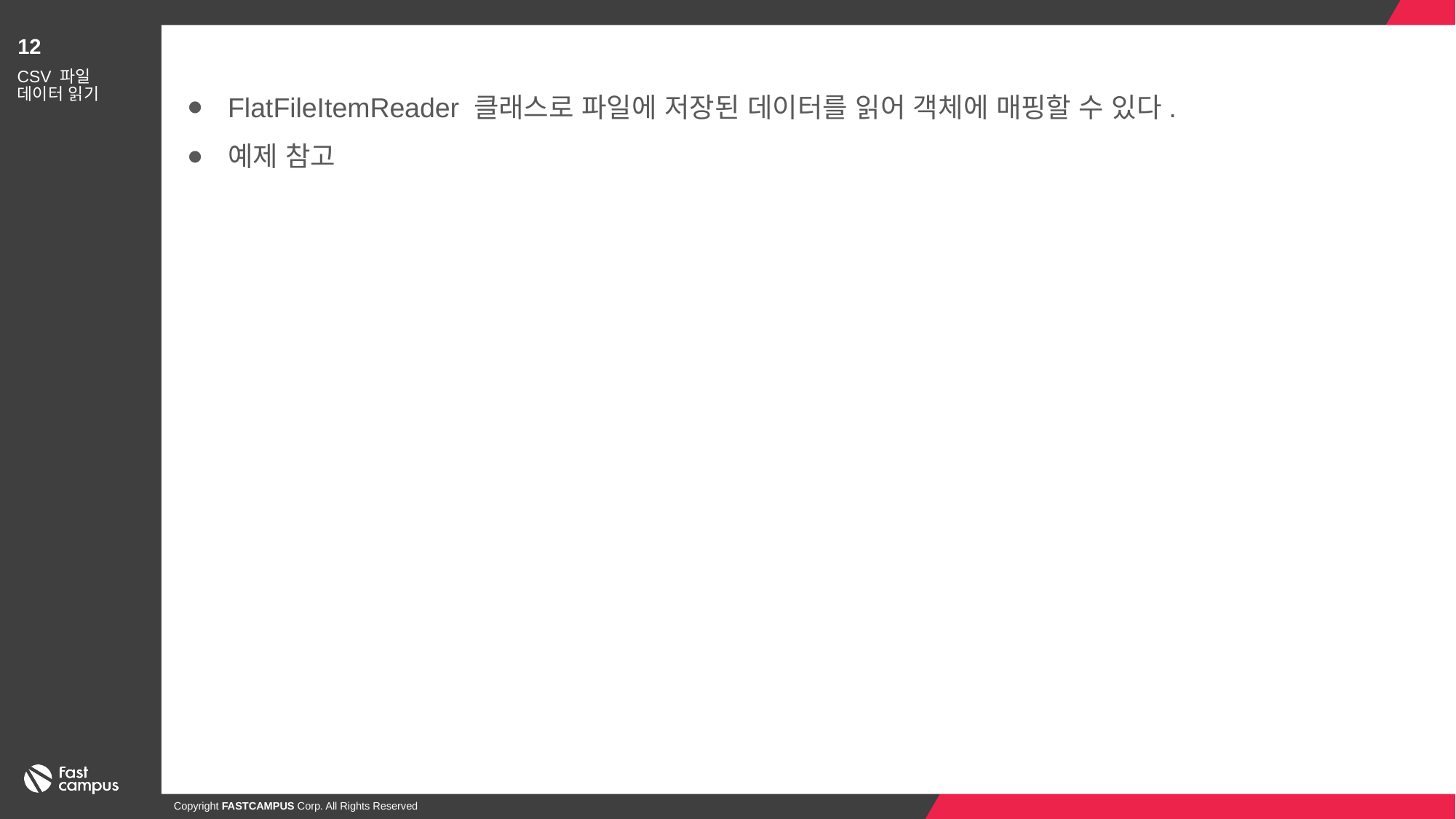

12
FlatFileItemReader 클래스로 파일에 저장된 데이터를 읽어 객체에 매핑할 수 있다.
예제 참고
CSV 파일
데이터 읽기